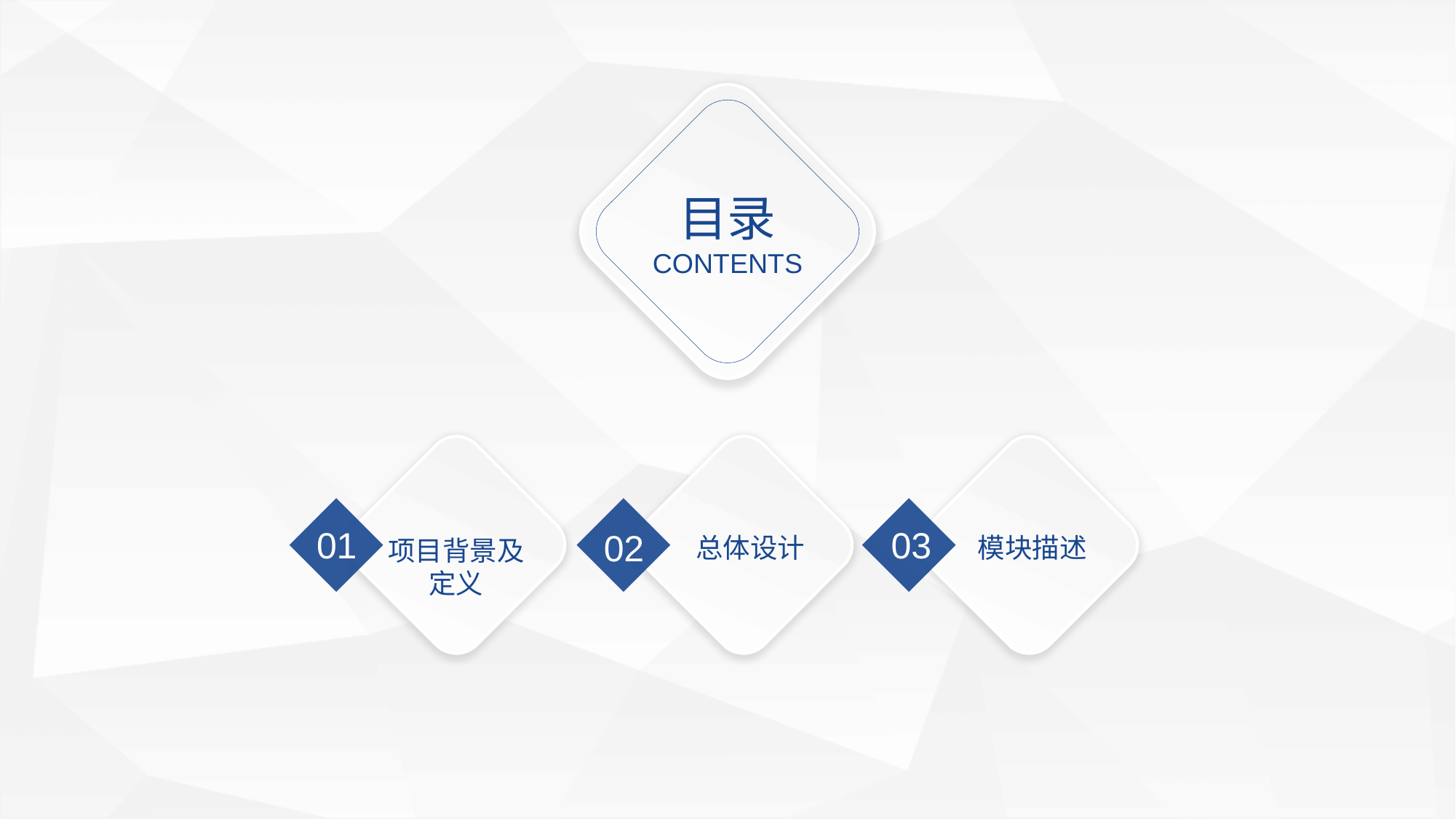

目录
CONTENTS

01
03
02
总体设计
模块描述
项目背景及定义